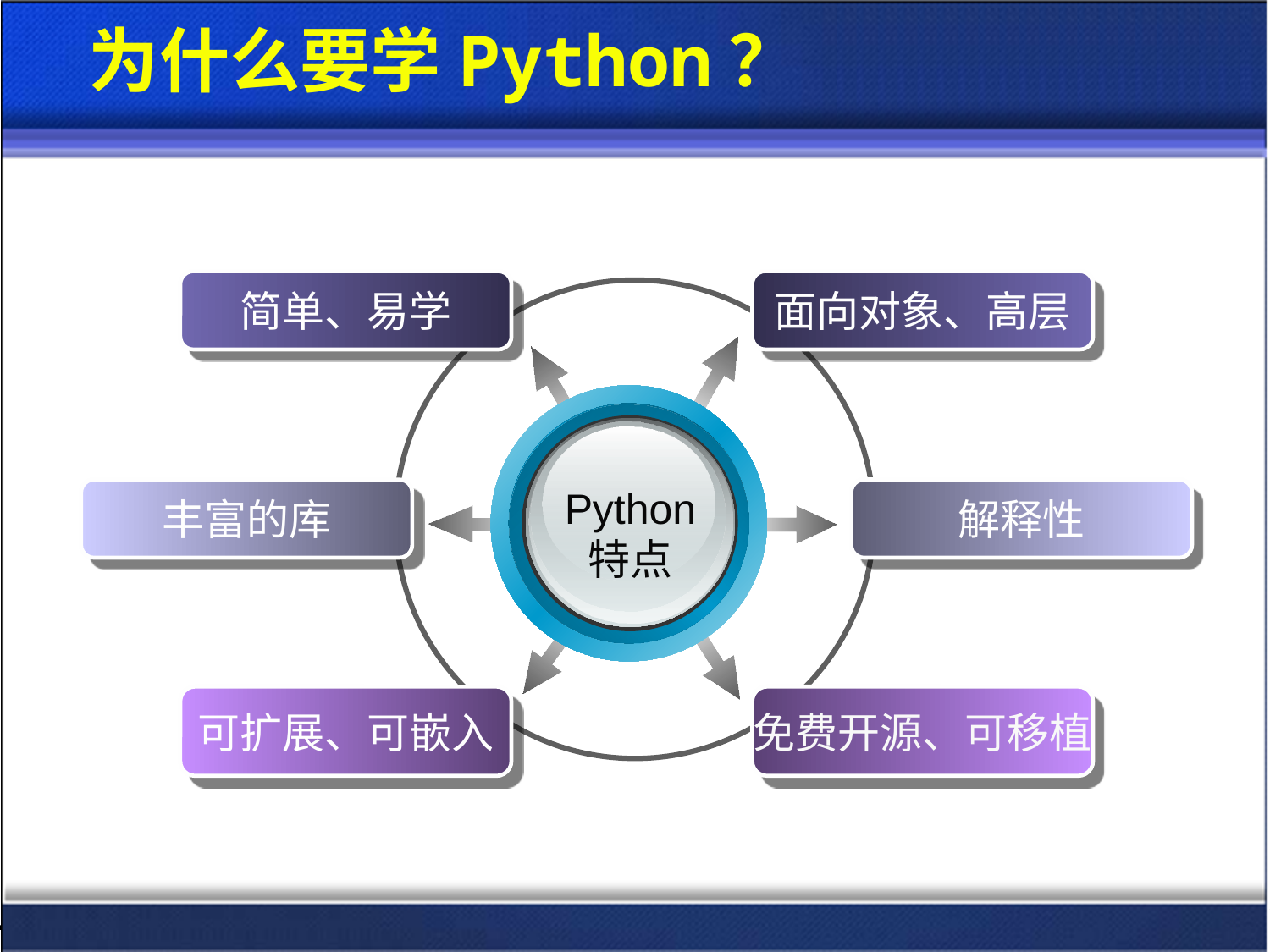

# 为什么要学Python？
简单、易学
面向对象、高层

Python
特点
丰富的库
解释性

可扩展、可嵌入
免费开源、可移植